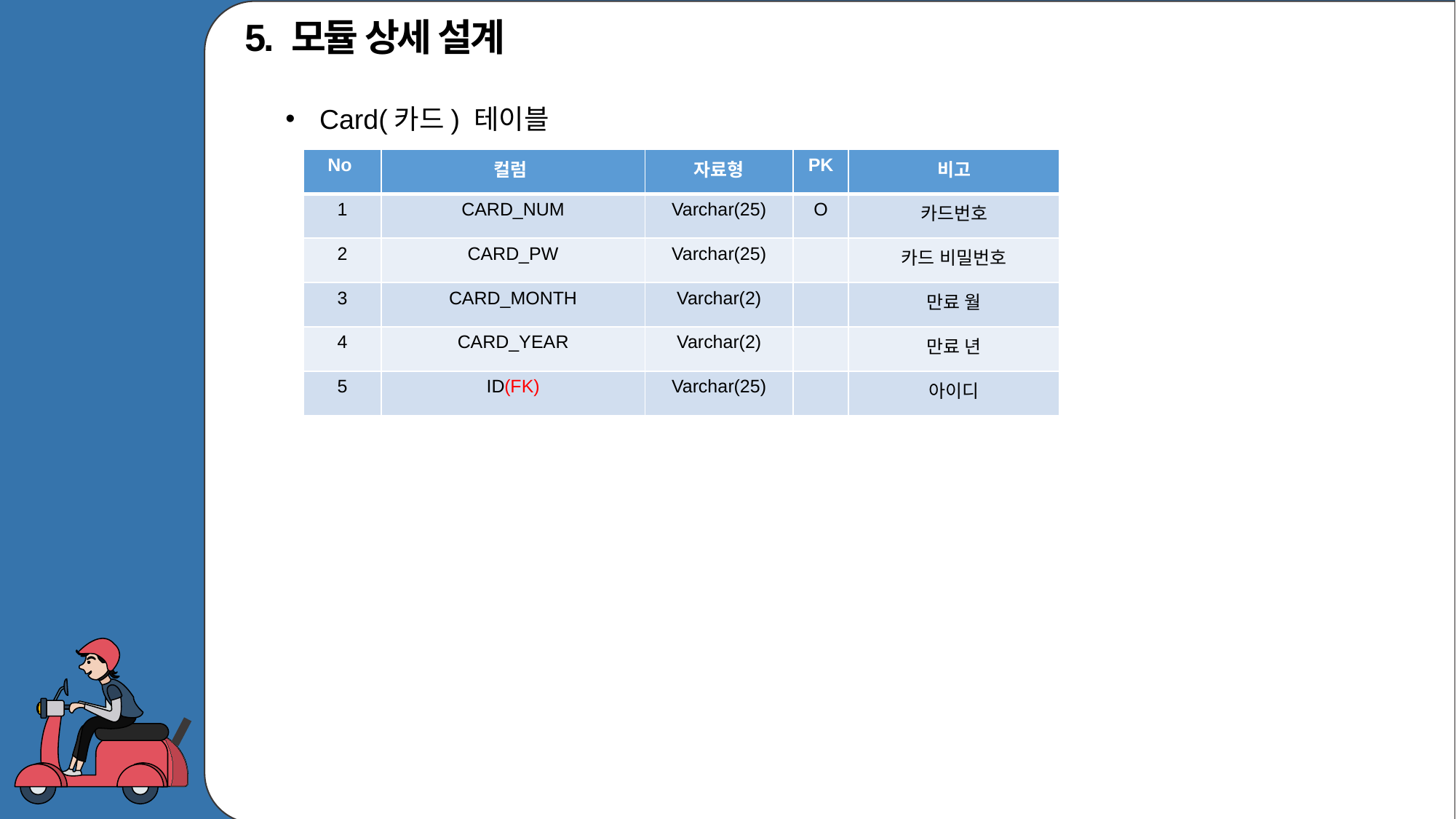

5. 모듈 상세 설계
Card(카드) 테이블
| No | 컬럼 | 자료형 | PK | 비고 |
| --- | --- | --- | --- | --- |
| 1 | CARD\_NUM | Varchar(25) | O | 카드번호 |
| 2 | CARD\_PW | Varchar(25) |  | 카드 비밀번호 |
| 3 | CARD\_MONTH | Varchar(2) |  | 만료 월 |
| 4 | CARD\_YEAR | Varchar(2) |  | 만료 년 |
| 5 | ID(FK) | Varchar(25) |  | 아이디 |